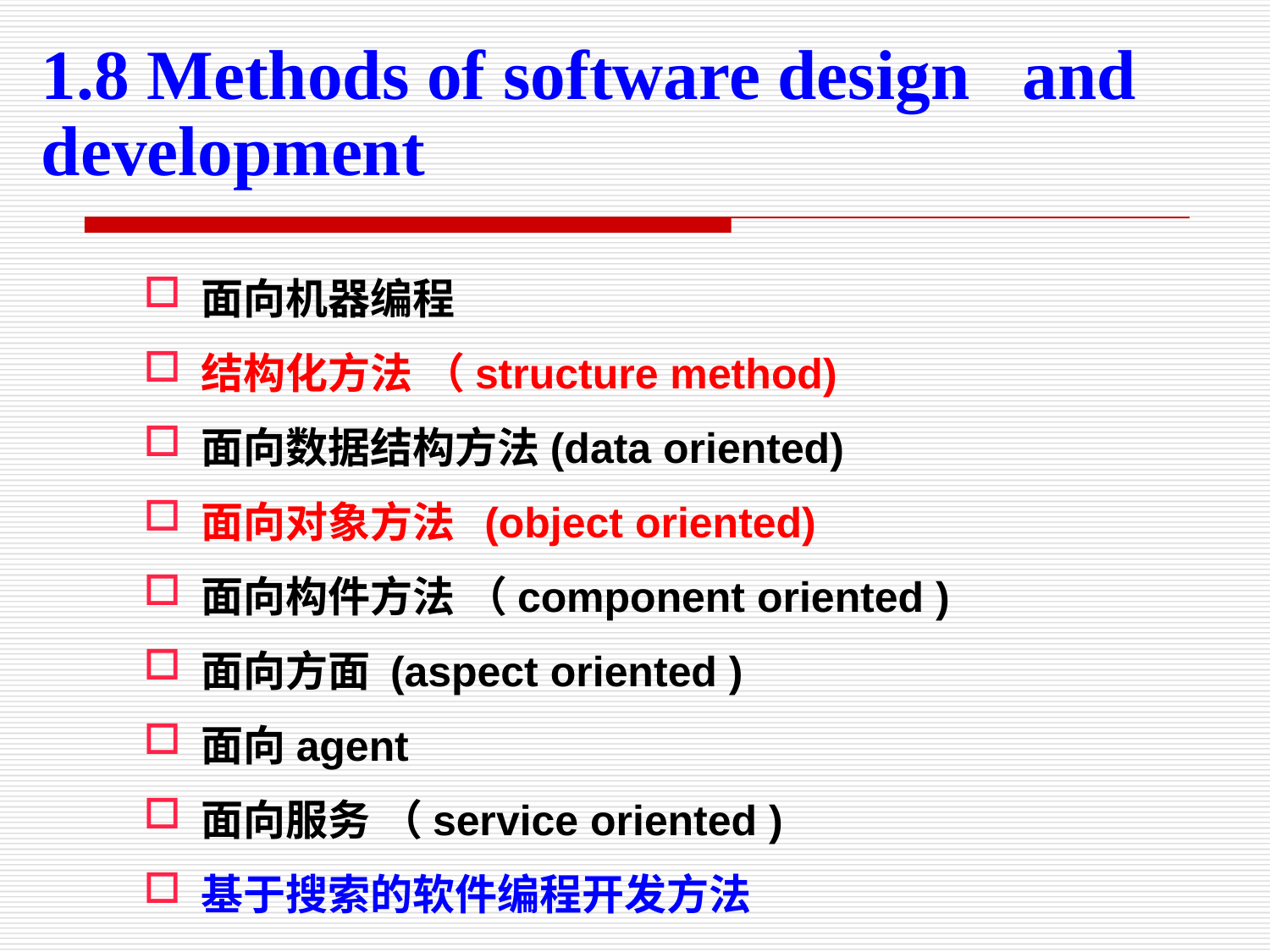

1.8 Methods of software design   and development
 面向机器编程
 结构化方法 （structure method)
 面向数据结构方法(data oriented)
 面向对象方法  (object oriented)
 面向构件方法 （component oriented )
 面向方面 (aspect oriented )
 面向agent
 面向服务 （service oriented )
 基于搜索的软件编程开发方法